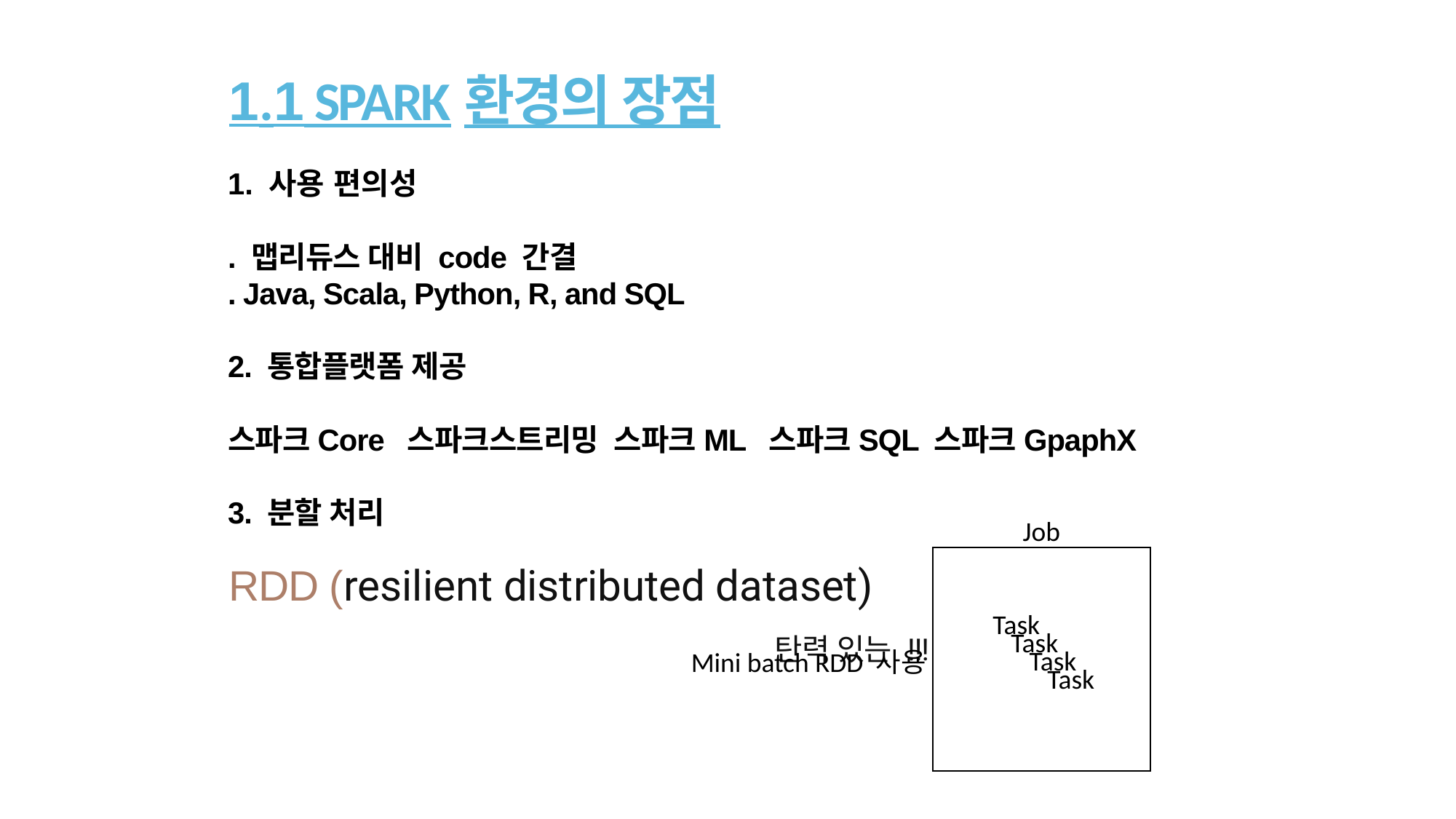

1.1 SPARK환경의 장점

1. 사용 편의성

. 맵리듀스 대비 code 간결
. Java, Scala, Python, R, and SQL

2. 통합플랫폼 제공

스파크Core  스파크스트리밍  스파크ML  스파크SQL 스파크GpaphX

3. 분할 처리
RDD (resilient distributed dataset)
			탄력 있는 !!!

Job

Task
Task
Task
Mini batch RDD 사용
Task